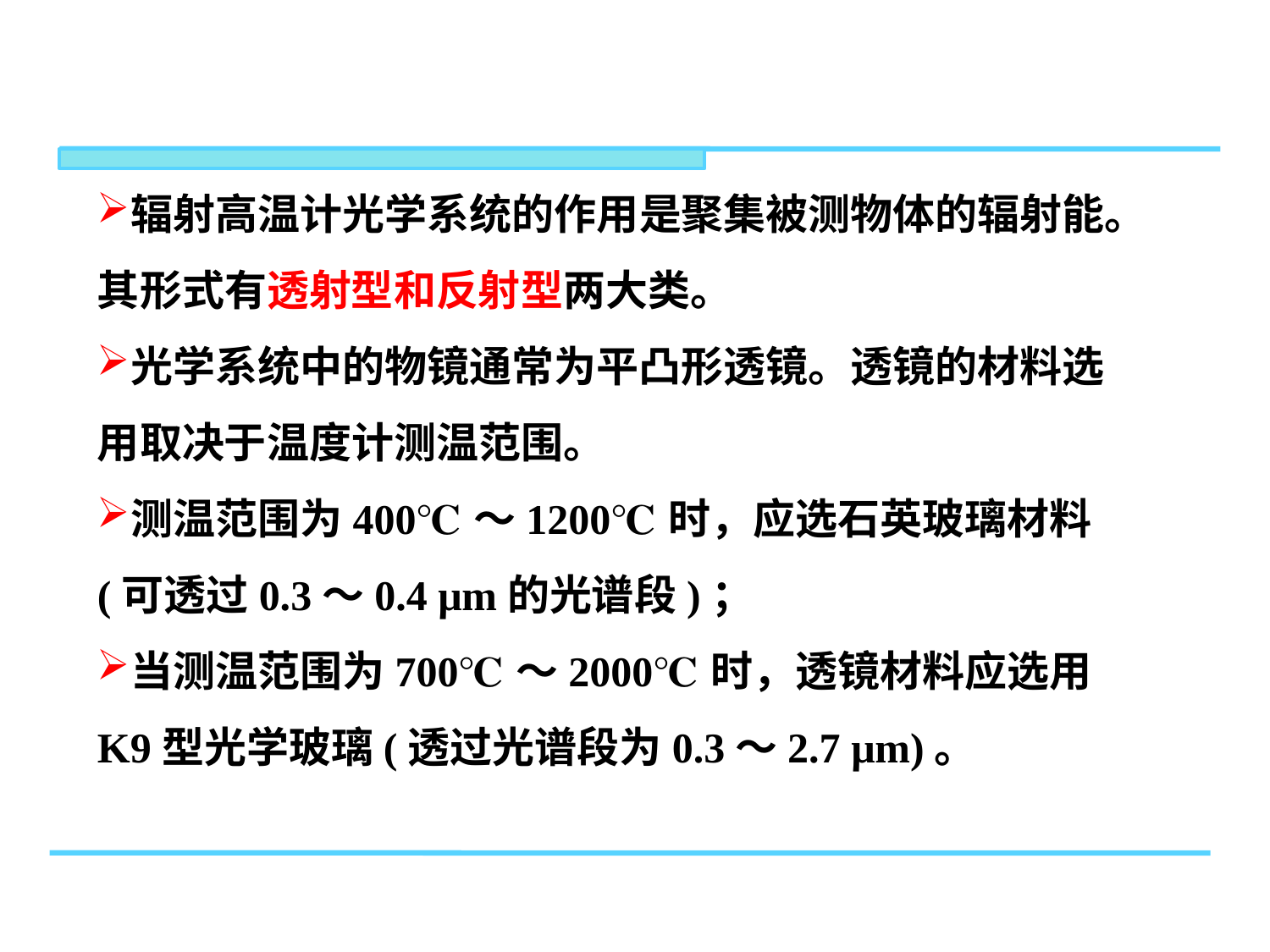

辐射高温计光学系统的作用是聚集被测物体的辐射能。其形式有透射型和反射型两大类。
光学系统中的物镜通常为平凸形透镜。透镜的材料选用取决于温度计测温范围。
测温范围为400℃～1200℃时，应选石英玻璃材料(可透过0.3～0.4 μm的光谱段)；
当测温范围为700℃～2000℃时，透镜材料应选用K9型光学玻璃(透过光谱段为0.3～2.7 μm)。